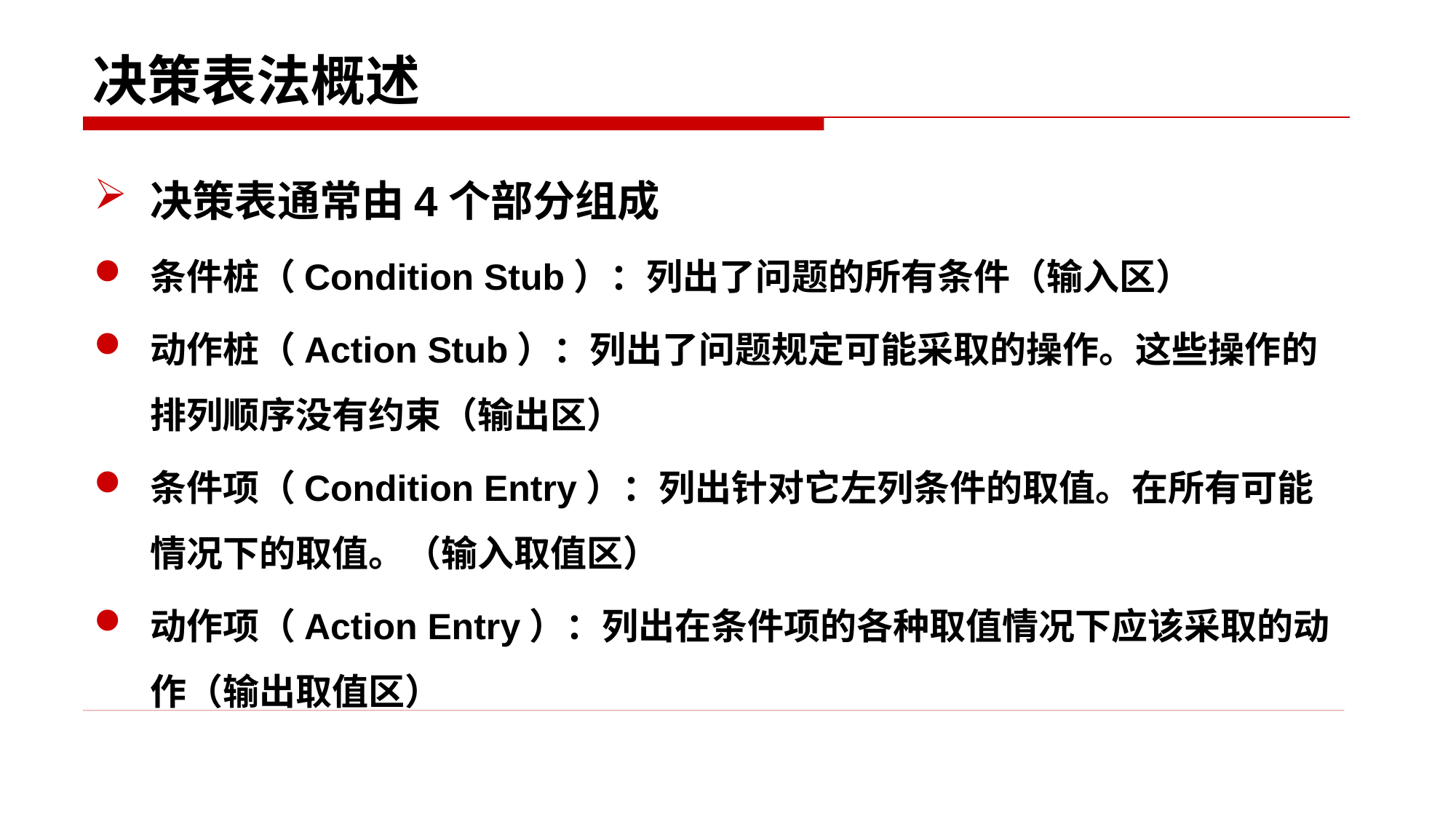

# 决策表法概述

决策表通常由4个部分组成
条件桩（Condition Stub）：列出了问题的所有条件（输入区）
动作桩（Action Stub）：列出了问题规定可能采取的操作。这些操作的排列顺序没有约束（输出区）
条件项（Condition Entry）：列出针对它左列条件的取值。在所有可能情况下的取值。（输入取值区）
动作项（Action Entry）：列出在条件项的各种取值情况下应该采取的动作（输出取值区）